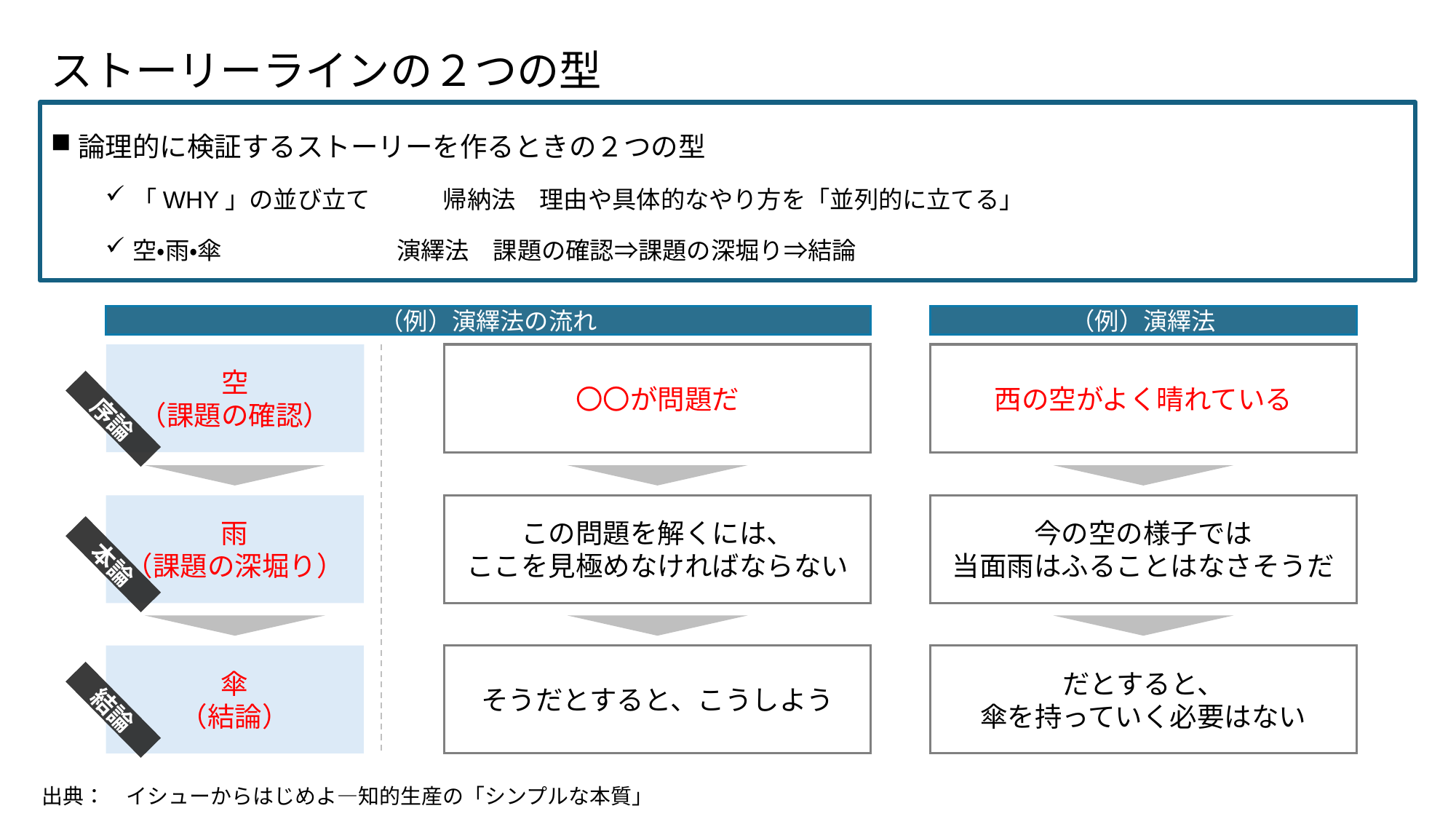

# ストーリーラインの２つの型
論理的に検証するストーリーを作るときの２つの型
「WHY」の並び立て　　　帰納法　理由や具体的なやり方を「並列的に立てる」
空・雨・傘　　　　　 　　演繹法　課題の確認⇒課題の深堀り⇒結論
（例）演繹法の流れ
（例）演繹法
空
（課題の確認）
〇〇が問題だ
西の空がよく晴れている
序論

雨
（課題の深堀り）
この問題を解くには、
ここを見極めなければならない
今の空の様子では
当面雨はふることはなさそうだ
本論

傘
（結論）
そうだとすると、こうしよう
だとすると、
傘を持っていく必要はない
結論
出典：　イシューからはじめよ―知的生産の「シンプルな本質」